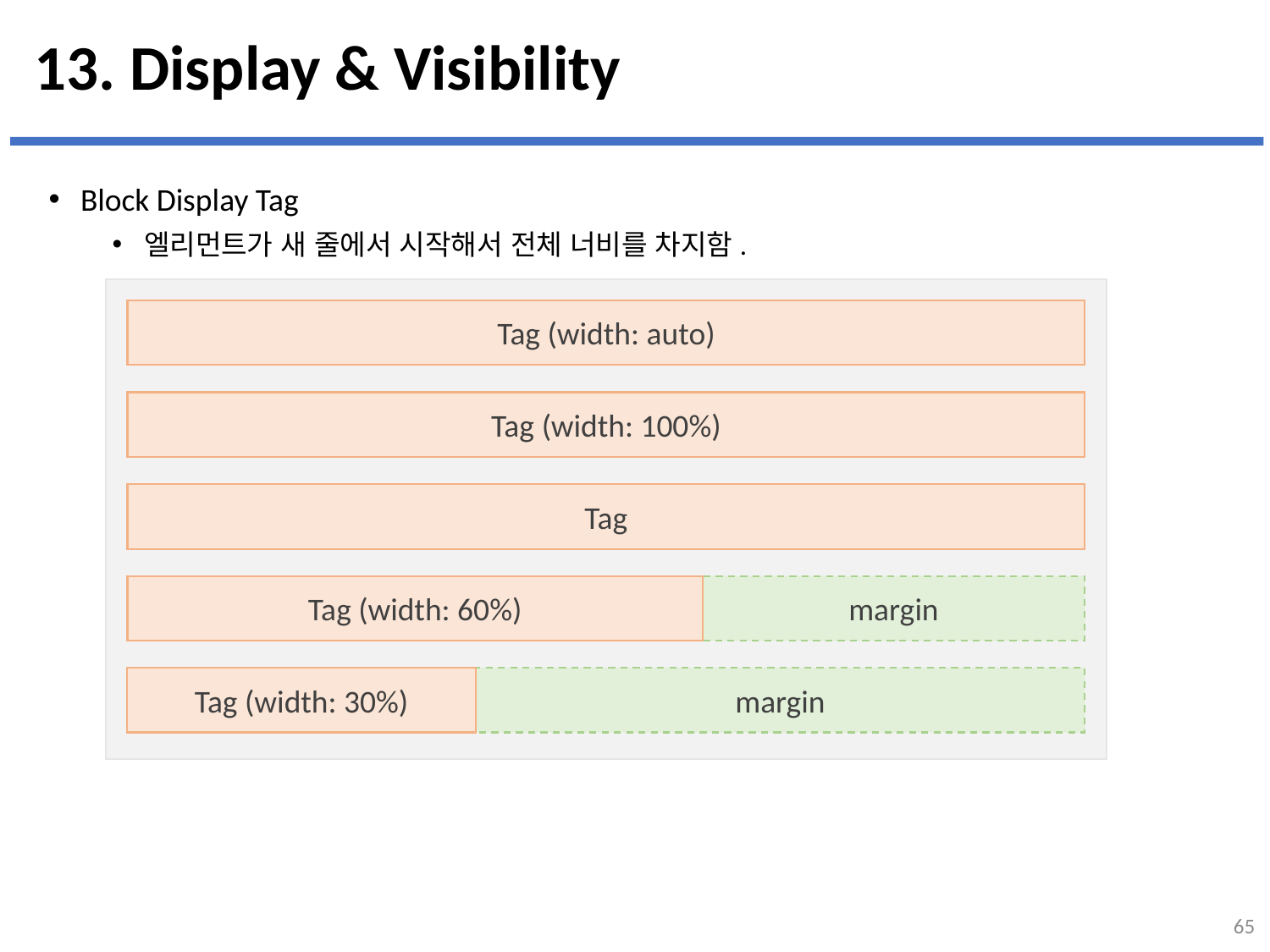

# 13. Display & Visibility
Block Display Tag
엘리먼트가 새 줄에서 시작해서 전체 너비를 차지함.

Tag (width: auto)
Tag (width: 100%)
Tag
Tag (width: 60%)
margin
Tag (width: 30%)
margin
65